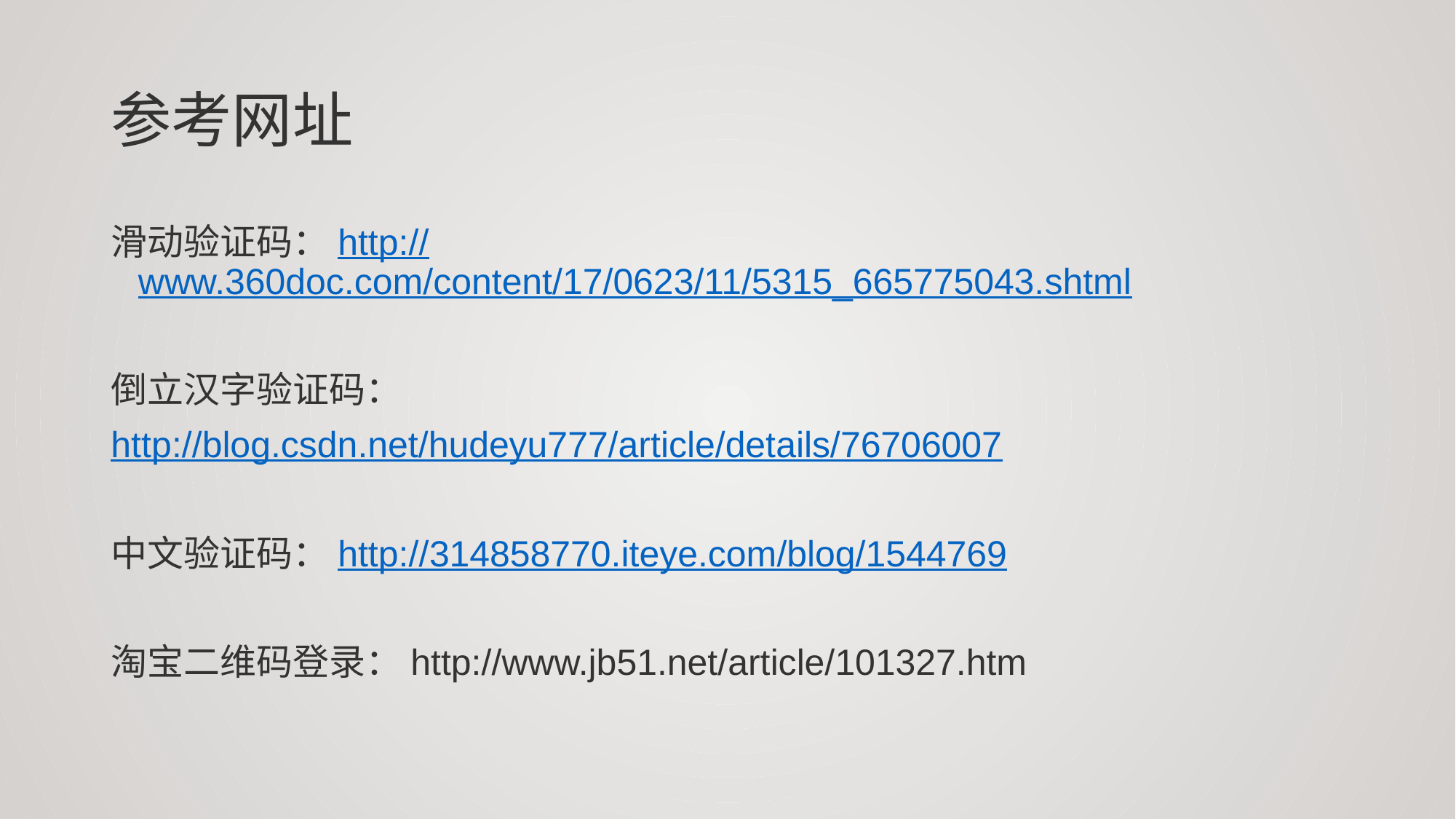

# 参考网址
滑动验证码：http://www.360doc.com/content/17/0623/11/5315_665775043.shtml

倒立汉字验证码：
http://blog.csdn.net/hudeyu777/article/details/76706007

中文验证码：http://314858770.iteye.com/blog/1544769

淘宝二维码登录：http://www.jb51.net/article/101327.htm